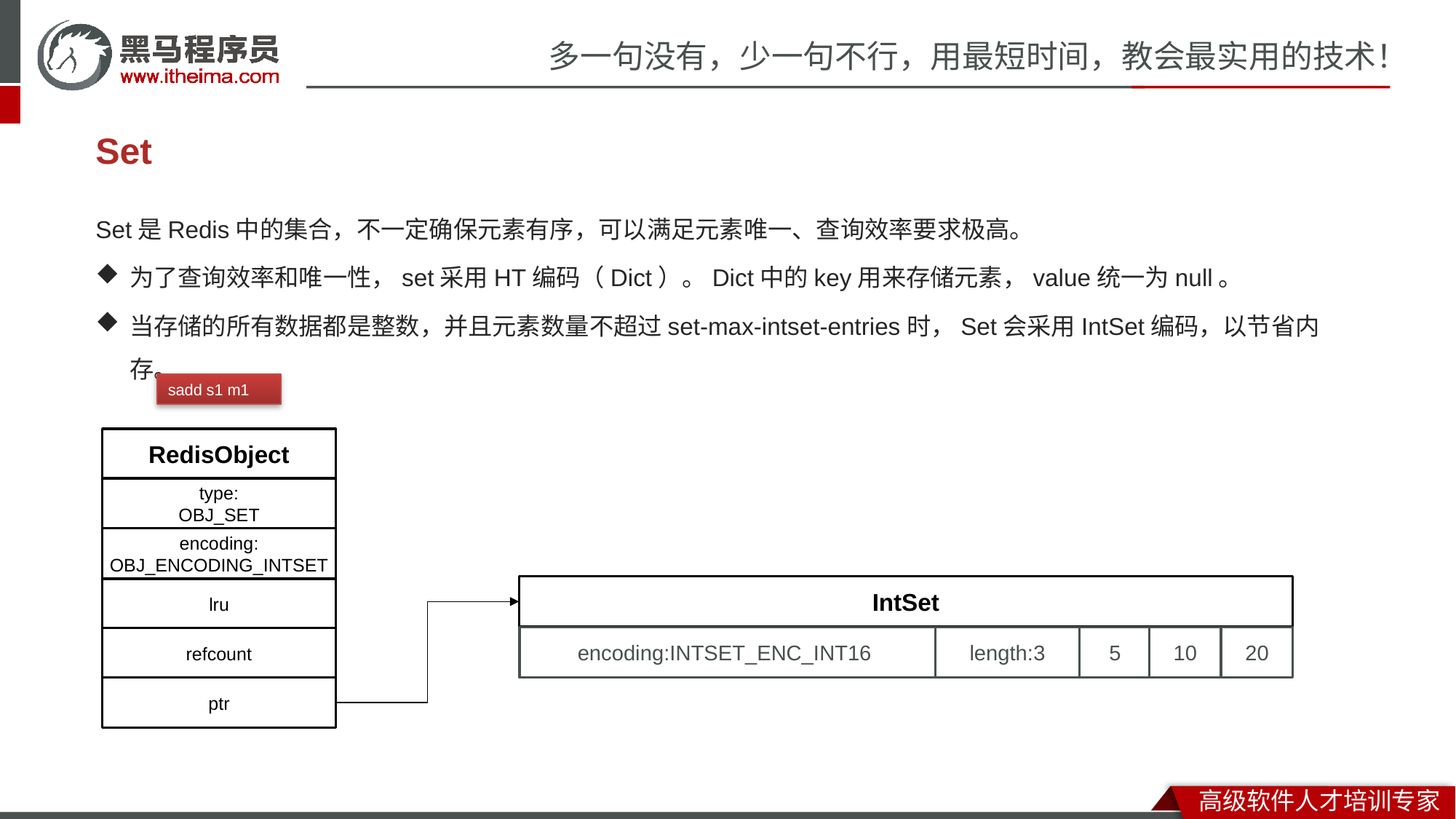

# Set
Set是Redis中的集合，不一定确保元素有序，可以满足元素唯一、查询效率要求极高。
为了查询效率和唯一性，set采用HT编码（Dict）。Dict中的key用来存储元素，value统一为null。
当存储的所有数据都是整数，并且元素数量不超过set-max-intset-entries时，Set会采用IntSet编码，以节省内存。
sadd s1 m1
RedisObject
type:
OBJ_SET
encoding:
OBJ_ENCODING_INTSET
IntSet
lru
encoding:INTSET_ENC_INT16
length:3
5
10
20
refcount
ptr